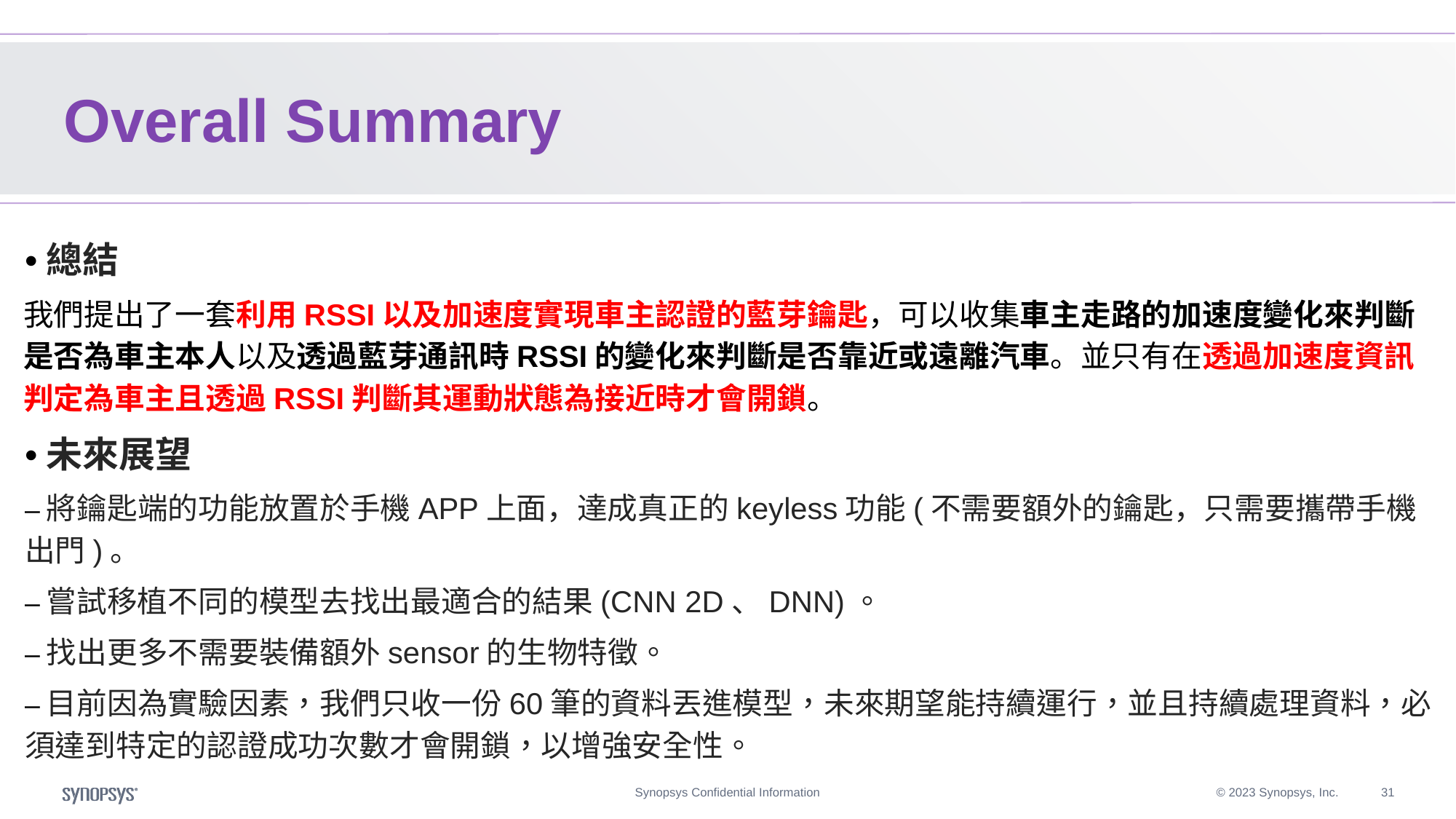

# Overall Summary
•總結
我們提出了一套利用RSSI以及加速度實現車主認證的藍芽鑰匙，可以收集車主走路的加速度變化來判斷是否為車主本人以及透過藍芽通訊時RSSI的變化來判斷是否靠近或遠離汽車。並只有在透過加速度資訊判定為車主且透過RSSI判斷其運動狀態為接近時才會開鎖。
•未來展望
–將鑰匙端的功能放置於手機APP上面，達成真正的keyless功能(不需要額外的鑰匙，只需要攜帶手機出門)。
–嘗試移植不同的模型去找出最適合的結果(CNN 2D、DNN)。
–找出更多不需要裝備額外sensor的生物特徵。
–目前因為實驗因素，我們只收一份60筆的資料丟進模型，未來期望能持續運行，並且持續處理資料，必須達到特定的認證成功次數才會開鎖，以增強安全性。